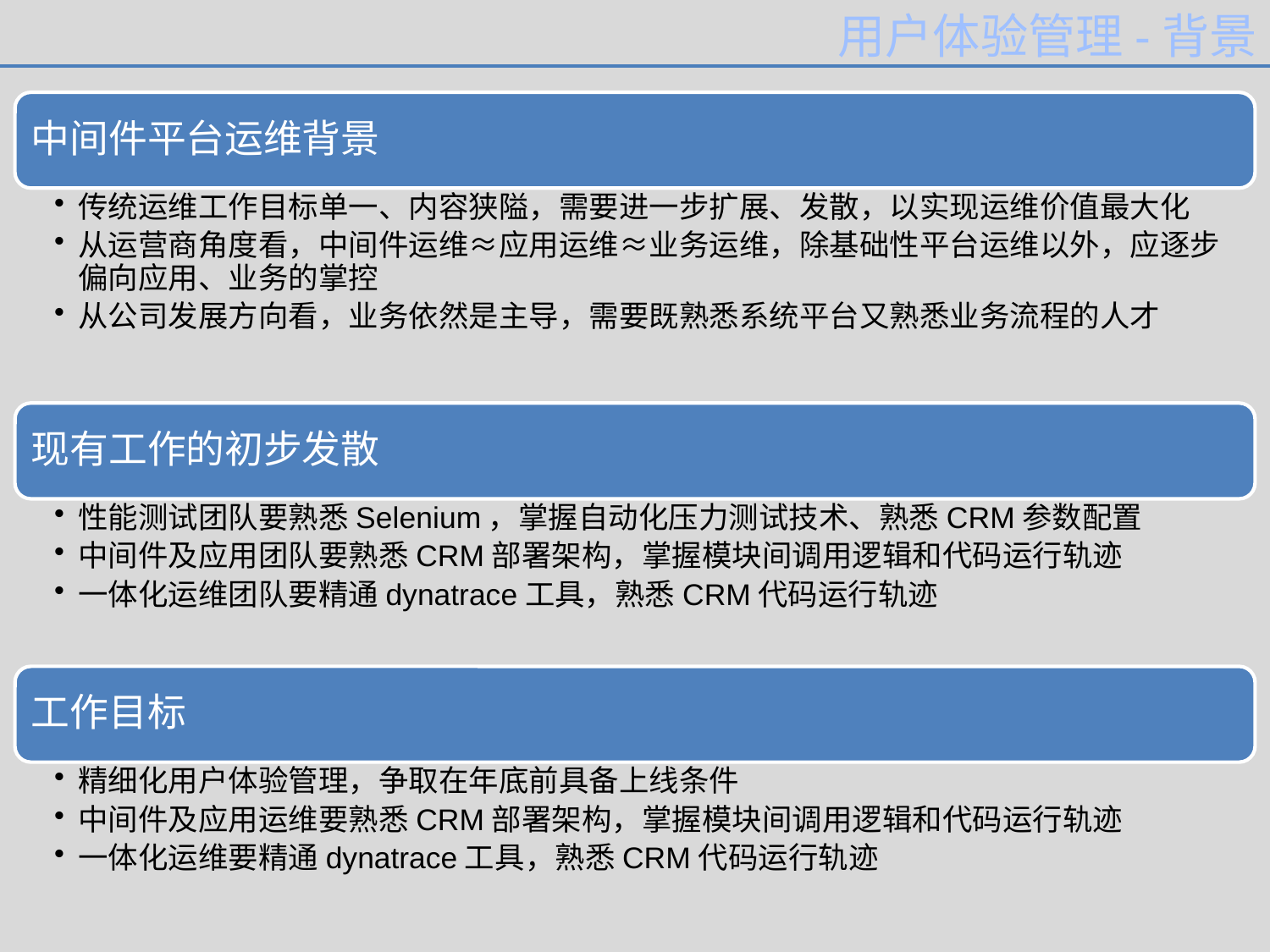

用户体验管理-背景
中间件平台运维背景
传统运维工作目标单一、内容狭隘，需要进一步扩展、发散，以实现运维价值最大化
从运营商角度看，中间件运维≈应用运维≈业务运维，除基础性平台运维以外，应逐步偏向应用、业务的掌控
从公司发展方向看，业务依然是主导，需要既熟悉系统平台又熟悉业务流程的人才
现有工作的初步发散
性能测试团队要熟悉Selenium，掌握自动化压力测试技术、熟悉CRM参数配置
中间件及应用团队要熟悉CRM部署架构，掌握模块间调用逻辑和代码运行轨迹
一体化运维团队要精通dynatrace工具，熟悉CRM代码运行轨迹
工作目标
精细化用户体验管理，争取在年底前具备上线条件
中间件及应用运维要熟悉CRM部署架构，掌握模块间调用逻辑和代码运行轨迹
一体化运维要精通dynatrace工具，熟悉CRM代码运行轨迹